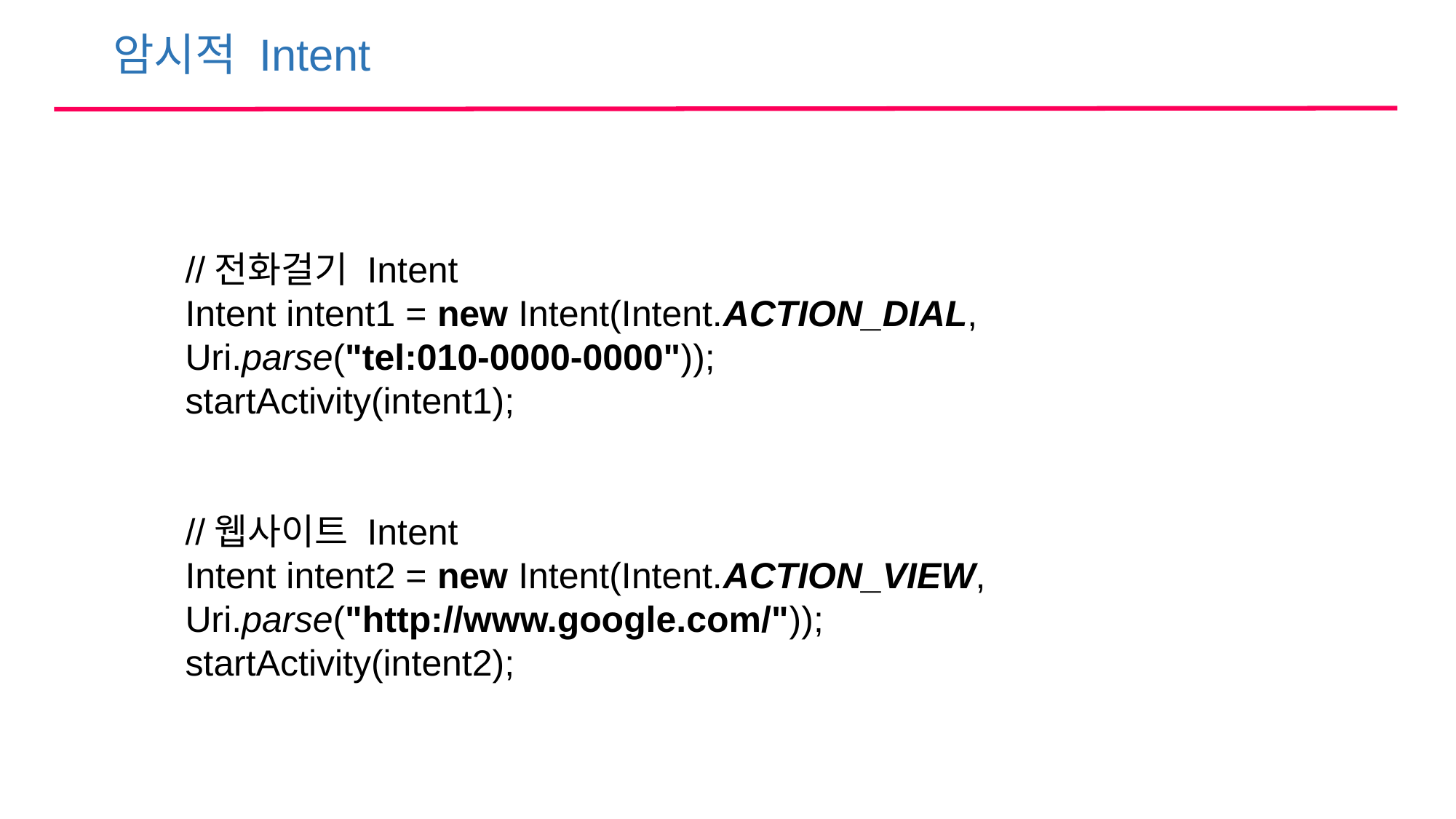

암시적 Intent
//전화걸기 Intent
Intent intent1 = new Intent(Intent.ACTION_DIAL,
Uri.parse("tel:010-0000-0000"));
startActivity(intent1);

//웹사이트 Intent
Intent intent2 = new Intent(Intent.ACTION_VIEW,
Uri.parse("http://www.google.com/"));
startActivity(intent2);